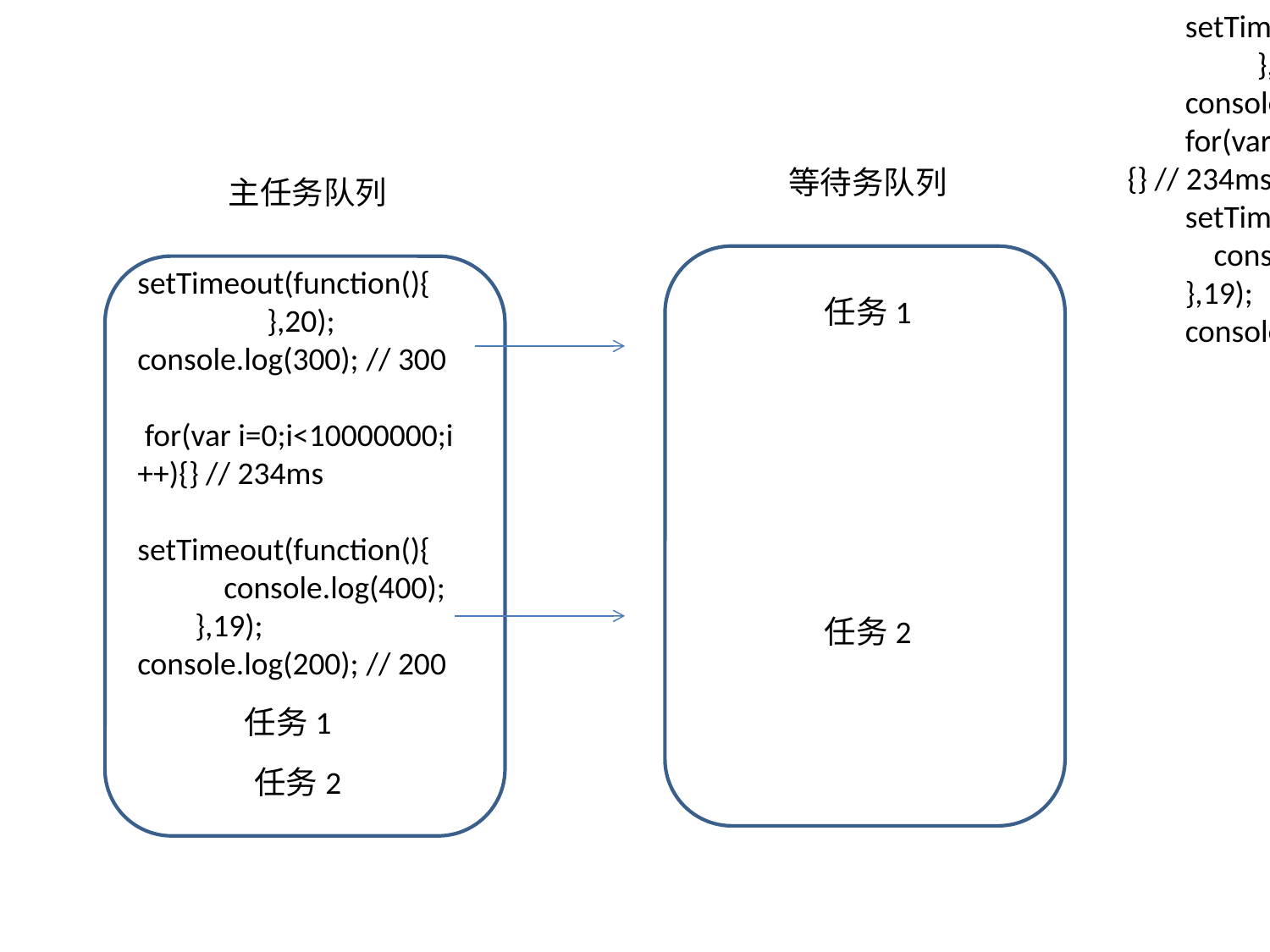

setTimeout(function(){
                  },20);
        console.log(300);
        for(var i=0;i<10000000;i++){} // 234ms
        setTimeout(function(){
            console.log(400);
        },19);
        console.log(200);

等待务队列
主任务队列

setTimeout(function(){
                  },20);
console.log(300); // 300

 for(var i=0;i<10000000;i++){} // 234ms

setTimeout(function(){
            console.log(400);
        },19);
console.log(200); // 200

任务1
任务2
任务1
任务2